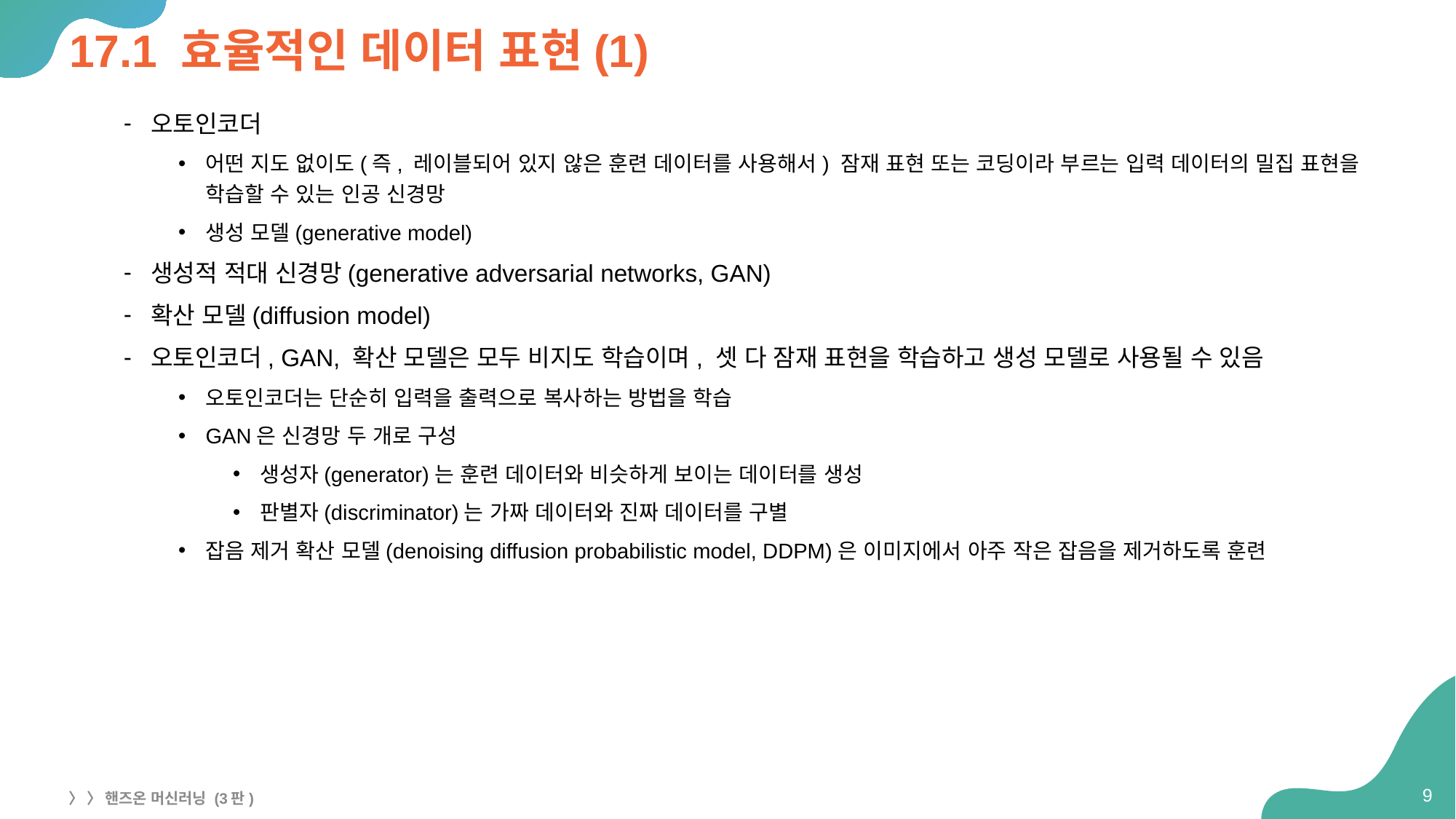

# 17.1 효율적인 데이터 표현(1)
오토인코더
어떤 지도 없이도(즉, 레이블되어 있지 않은 훈련 데이터를 사용해서) 잠재 표현 또는 코딩이라 부르는 입력 데이터의 밀집 표현을 학습할 수 있는 인공 신경망
생성 모델(generative model)
생성적 적대 신경망(generative adversarial networks, GAN)
확산 모델(diffusion model)
오토인코더, GAN, 확산 모델은 모두 비지도 학습이며, 셋 다 잠재 표현을 학습하고 생성 모델로 사용될 수 있음
오토인코더는 단순히 입력을 출력으로 복사하는 방법을 학습
GAN은 신경망 두 개로 구성
생성자(generator)는 훈련 데이터와 비슷하게 보이는 데이터를 생성
판별자(discriminator)는 가짜 데이터와 진짜 데이터를 구별
잡음 제거 확산 모델(denoising diffusion probabilistic model, DDPM)은 이미지에서 아주 작은 잡음을 제거하도록 훈련
9
〉 〉 핸즈온 머신러닝 (3판)